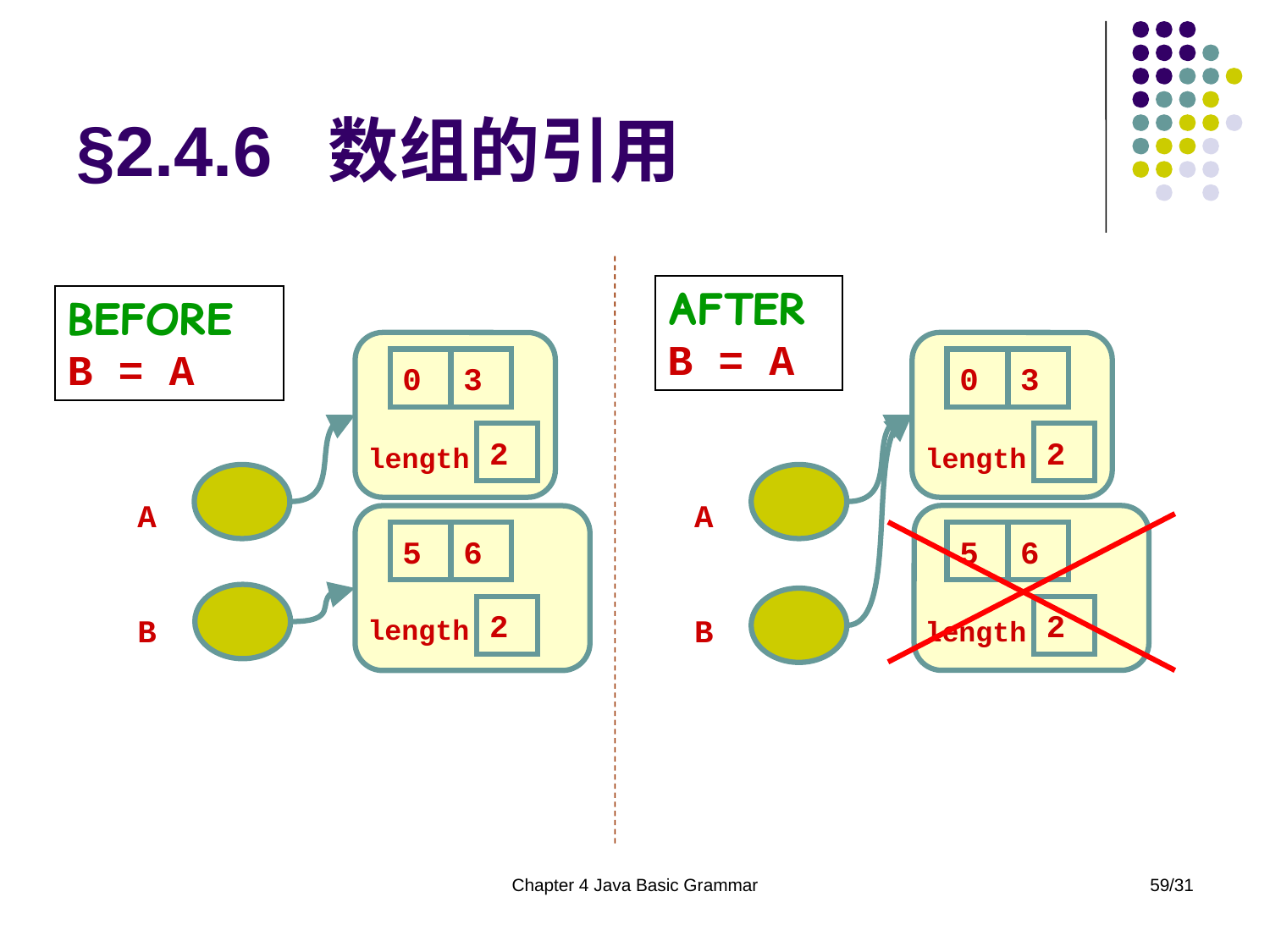

# §2.4.6  数组的引用

AFTER
B = A
BEFORE
B = A

0
3
0
3
2
2
length
length

A
A

5
6
5
6

2
2
B
B
length
length
Chapter 4 Java Basic Grammar
59/31